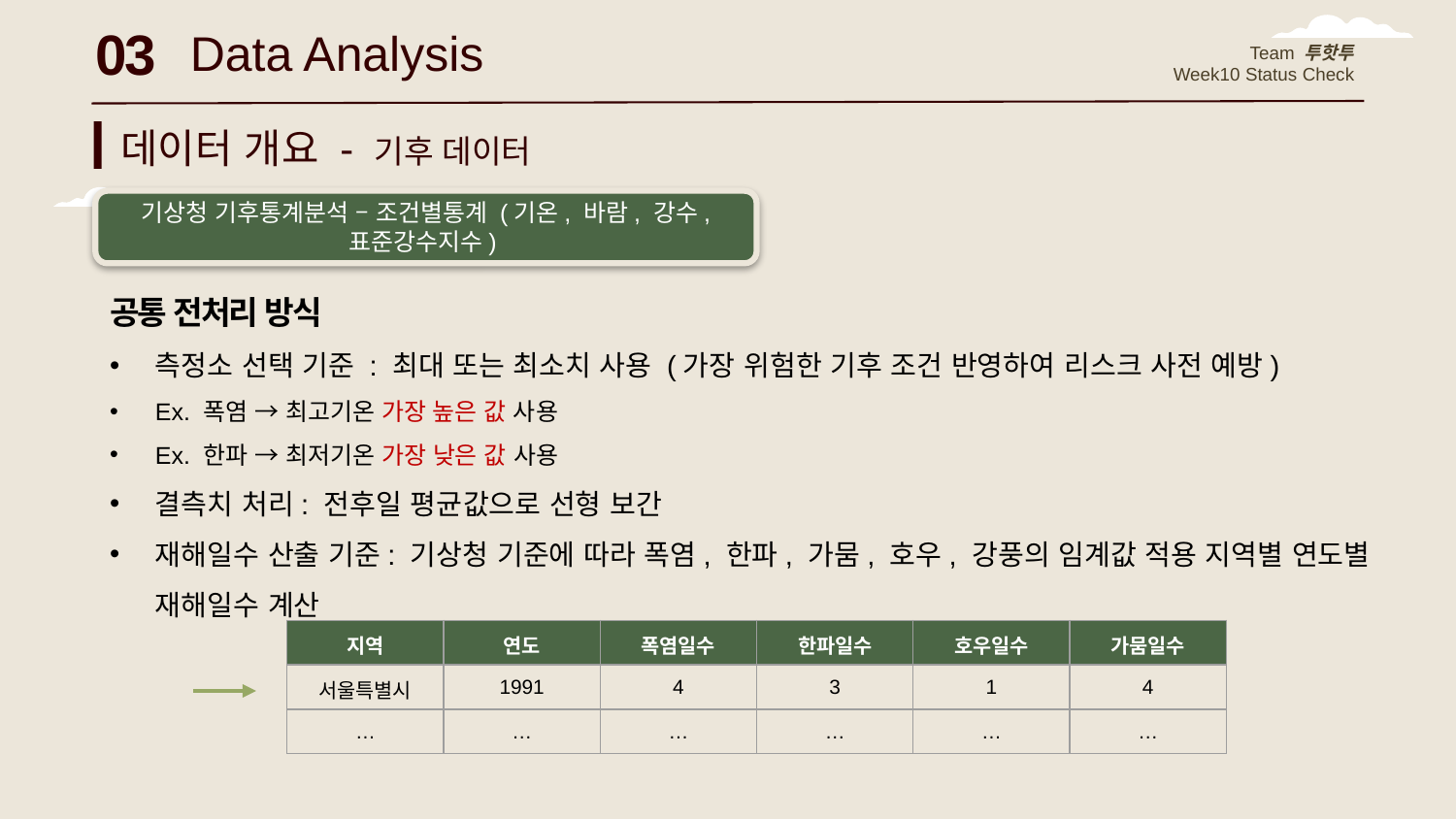

03
# Data Analysis
Team 투핫투
Week10 Status Check

데이터 개요 - 기후 데이터

기상청 기후통계분석 – 조건별통계 (기온, 바람, 강수, 표준강수지수)
공통 전처리 방식
측정소 선택 기준 : 최대 또는 최소치 사용 (가장 위험한 기후 조건 반영하여 리스크 사전 예방)
Ex. 폭염 → 최고기온 가장 높은 값 사용
Ex. 한파 → 최저기온 가장 낮은 값 사용
결측치 처리: 전후일 평균값으로 선형 보간
재해일수 산출 기준: 기상청 기준에 따라 폭염, 한파, 가뭄, 호우, 강풍의 임계값 적용 지역별 연도별 재해일수 계산
| 지역 | 연도 | 폭염일수 | 한파일수 | 호우일수 | 가뭄일수 |
| --- | --- | --- | --- | --- | --- |
| 서울특별시 | 1991 | 4 | 3 | 1 | 4 |
| … | … | … | … | … | … |